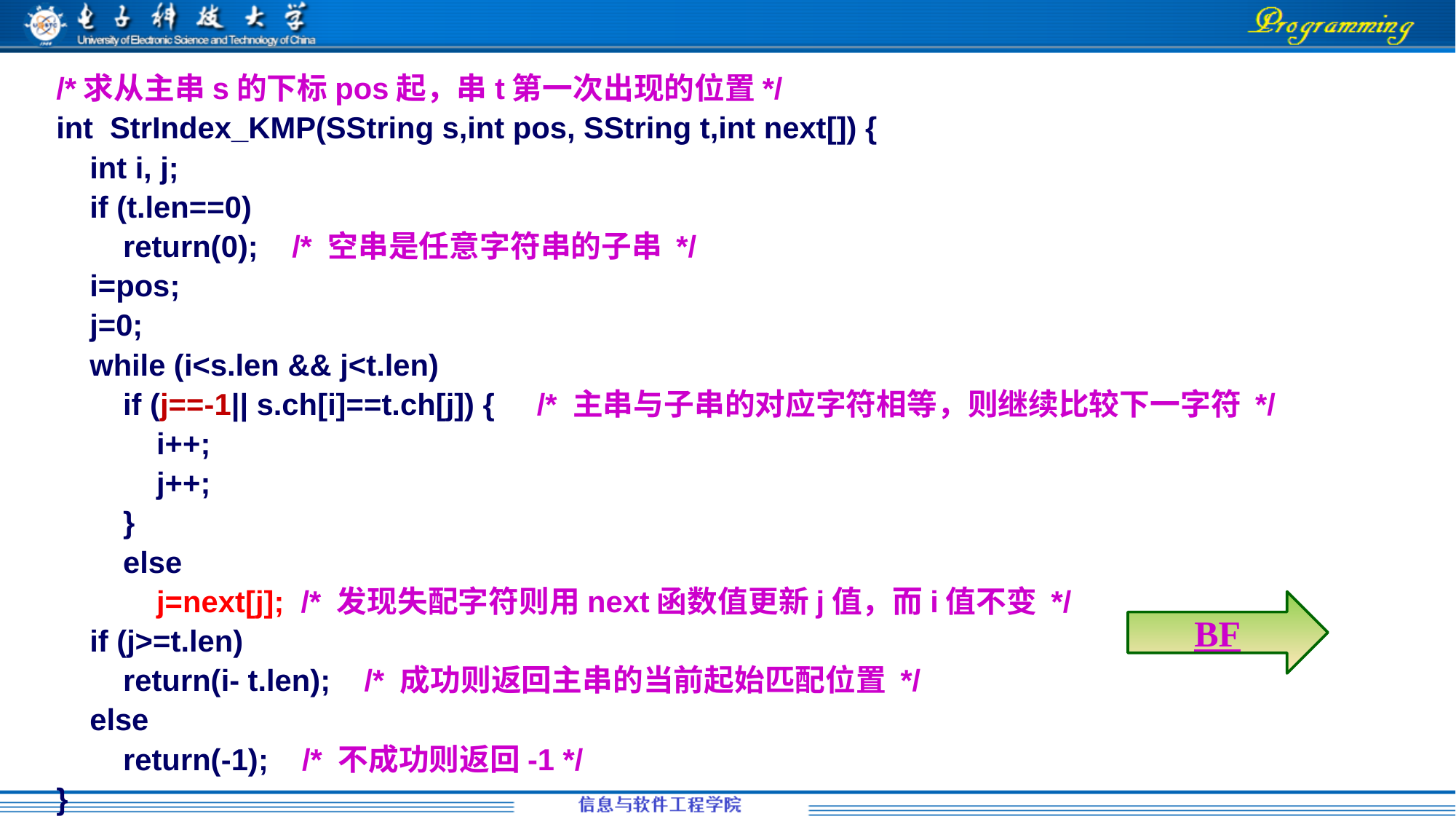

/*求从主串s的下标pos起，串t第一次出现的位置*/
int  StrIndex_KMP(SString s,int pos, SString t,int next[]) {
    int i, j;
    if (t.len==0)
        return(0);    /* 空串是任意字符串的子串 */
    i=pos;
    j=0;
    while (i<s.len && j<t.len)
        if (j==-1|| s.ch[i]==t.ch[j]) {     /* 主串与子串的对应字符相等，则继续比较下一字符 */
            i++;
            j++;
        }
        else
            j=next[j];  /* 发现失配字符则用next函数值更新j值，而i值不变 */
    if (j>=t.len)
        return(i- t.len);    /* 成功则返回主串的当前起始匹配位置 */
    else
        return(-1);    /* 不成功则返回-1 */
}
BF